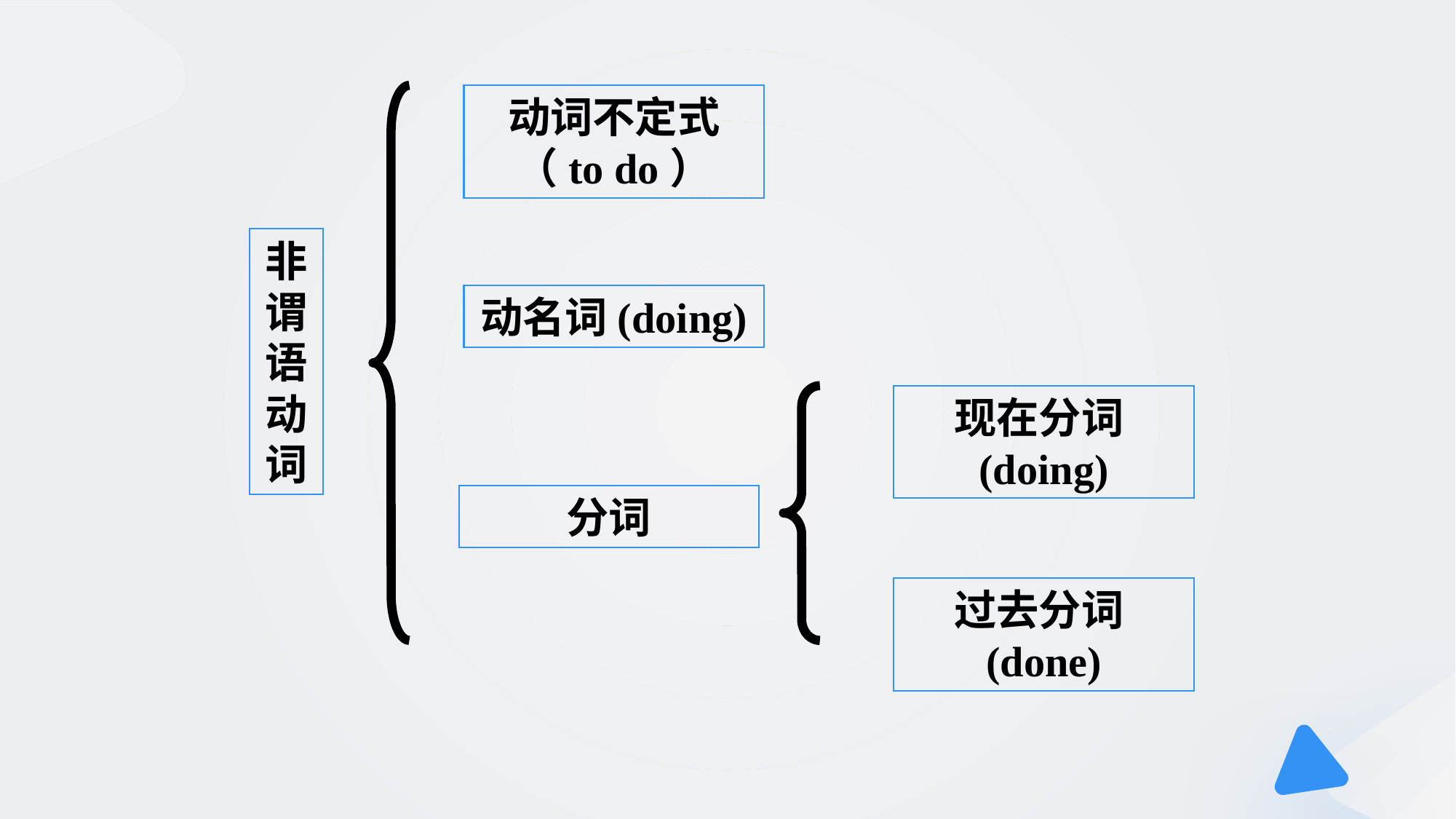

动词不定式（to do）
非谓语动词
动名词(doing)

现在分词(doing)
分词
过去分词(done)